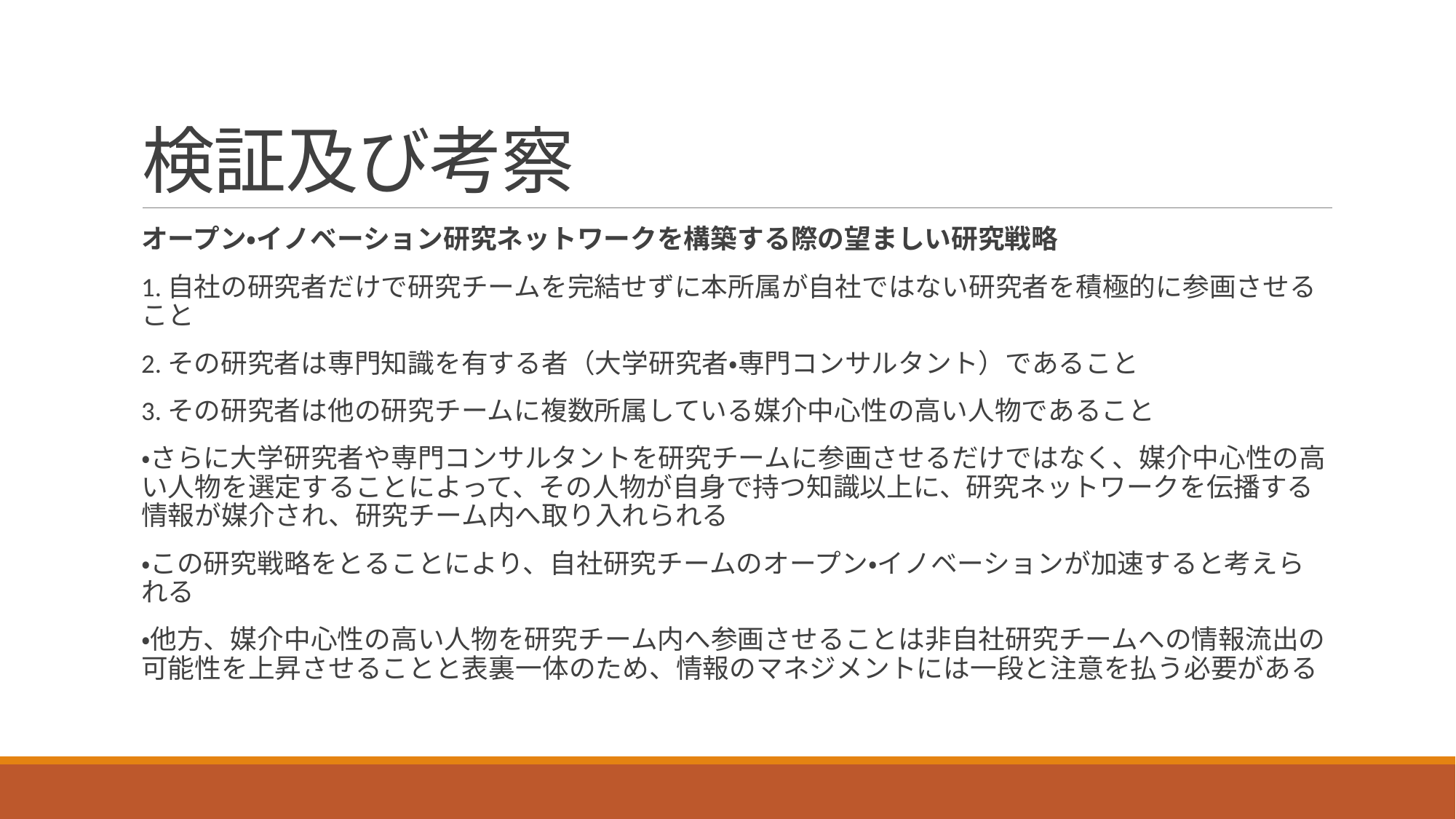

# 検証及び考察
オープン・イノベーション研究ネットワークを構築する際の望ましい研究戦略
1.自社の研究者だけで研究チームを完結せずに本所属が自社ではない研究者を積極的に参画させること
2.その研究者は専門知識を有する者（大学研究者・専門コンサルタント）であること
3.その研究者は他の研究チームに複数所属している媒介中心性の高い人物であること
・さらに大学研究者や専門コンサルタントを研究チームに参画させるだけではなく、媒介中心性の高い人物を選定することによって、その人物が自身で持つ知識以上に、研究ネットワークを伝播する情報が媒介され、研究チーム内へ取り入れられる
・この研究戦略をとることにより、自社研究チームのオープン・イノベーションが加速すると考えられる
・他方、媒介中心性の高い人物を研究チーム内へ参画させることは非自社研究チームへの情報流出の可能性を上昇させることと表裏一体のため、情報のマネジメントには一段と注意を払う必要がある